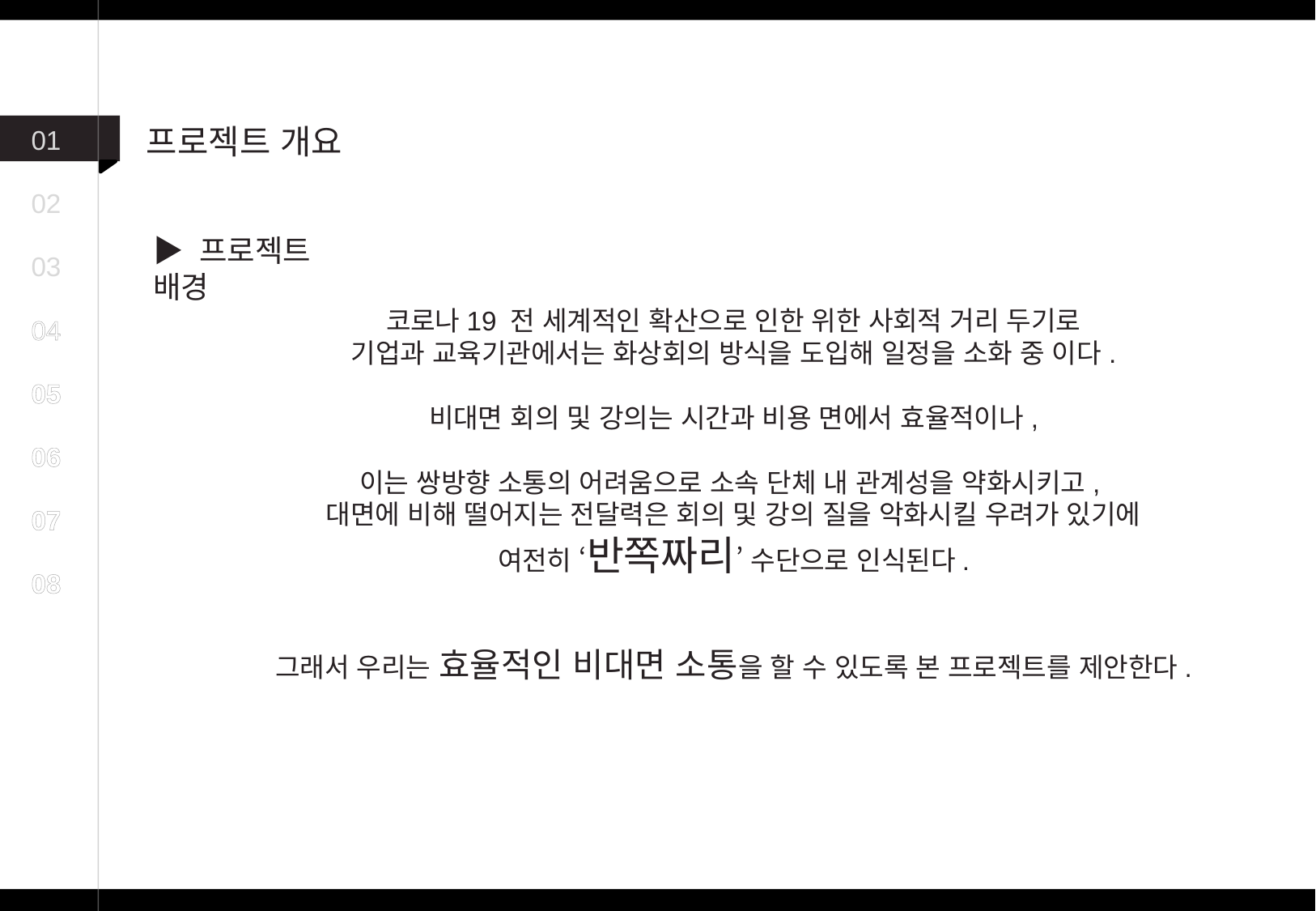

프로젝트 개요

01
02
▶ 프로젝트 배경
코로나19 전 세계적인 확산으로 인한 위한 사회적 거리 두기로
기업과 교육기관에서는 화상회의 방식을 도입해 일정을 소화 중 이다.

비대면 회의 및 강의는 시간과 비용 면에서 효율적이나,

이는 쌍방향 소통의 어려움으로 소속 단체 내 관계성을 약화시키고,
대면에 비해 떨어지는 전달력은 회의 및 강의 질을 악화시킬 우려가 있기에
여전히 ‘반쪽짜리’ 수단으로 인식된다.

그래서 우리는 효율적인 비대면 소통을 할 수 있도록 본 프로젝트를 제안한다.
03
04
05
06
07
08